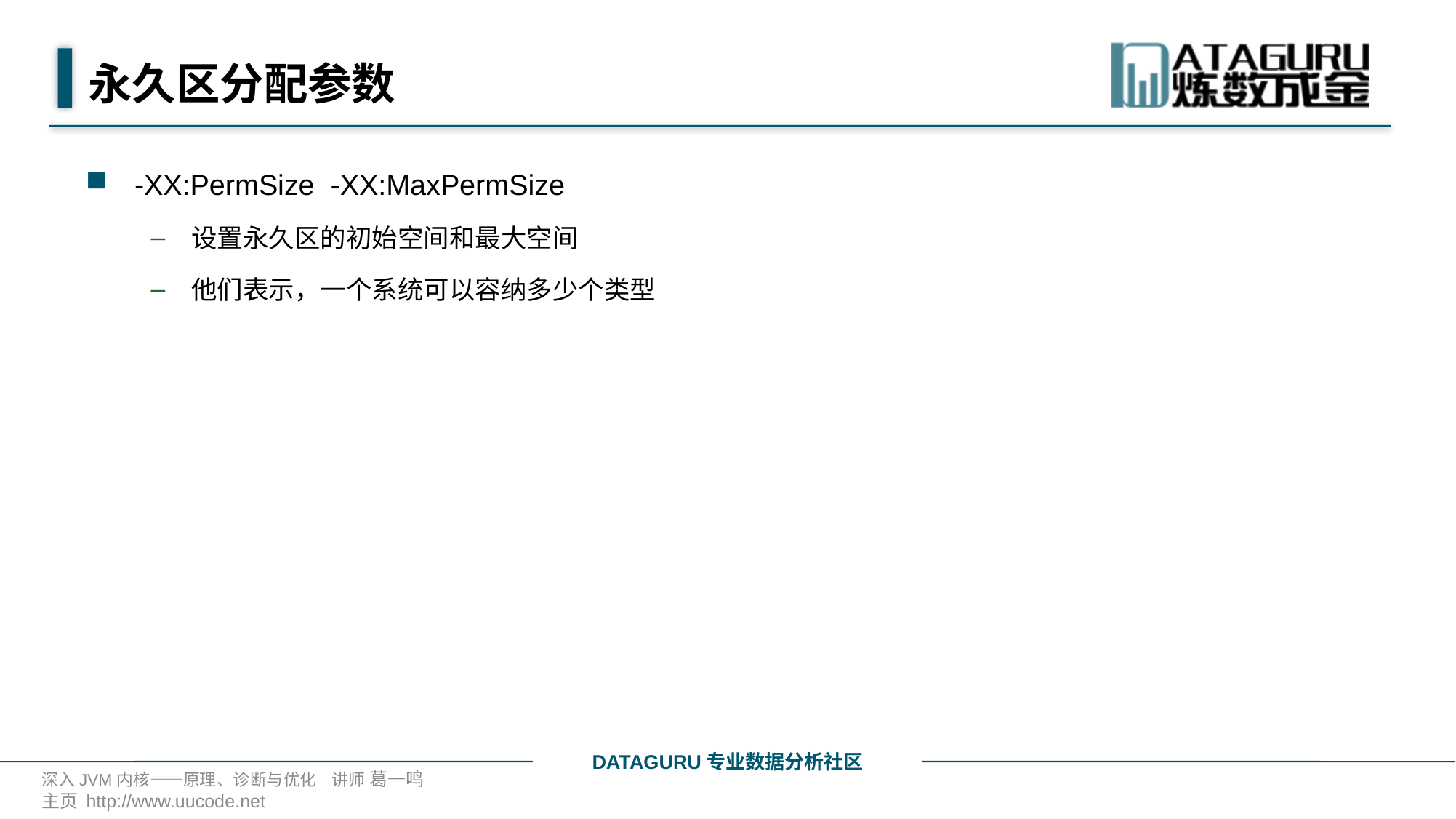

# 永久区分配参数
-XX:PermSize  -XX:MaxPermSize
设置永久区的初始空间和最大空间
他们表示，一个系统可以容纳多少个类型